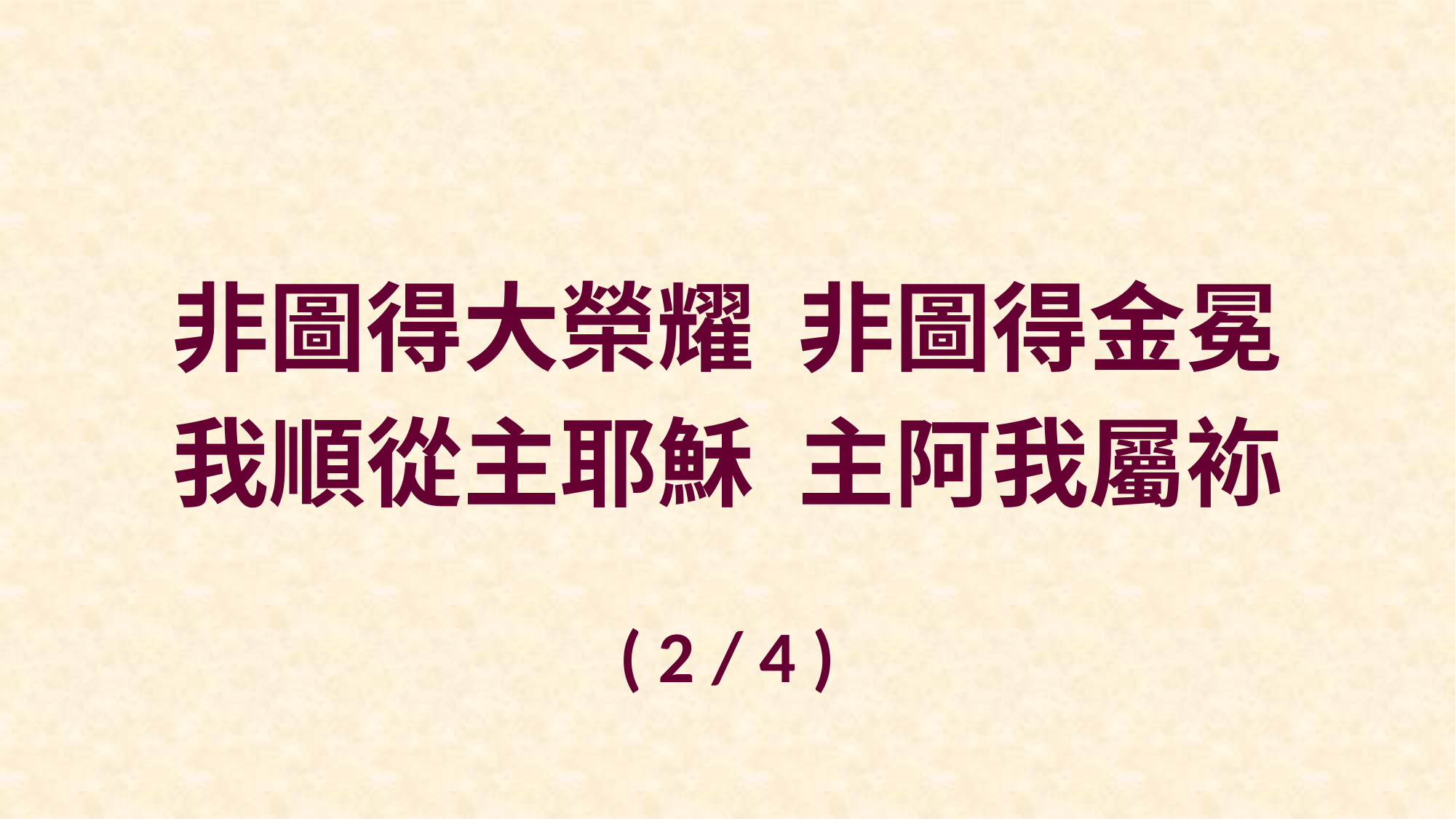

非圖得大榮耀  非圖得金冕
我順從主耶穌  主阿我屬袮
( 2 / 4 )